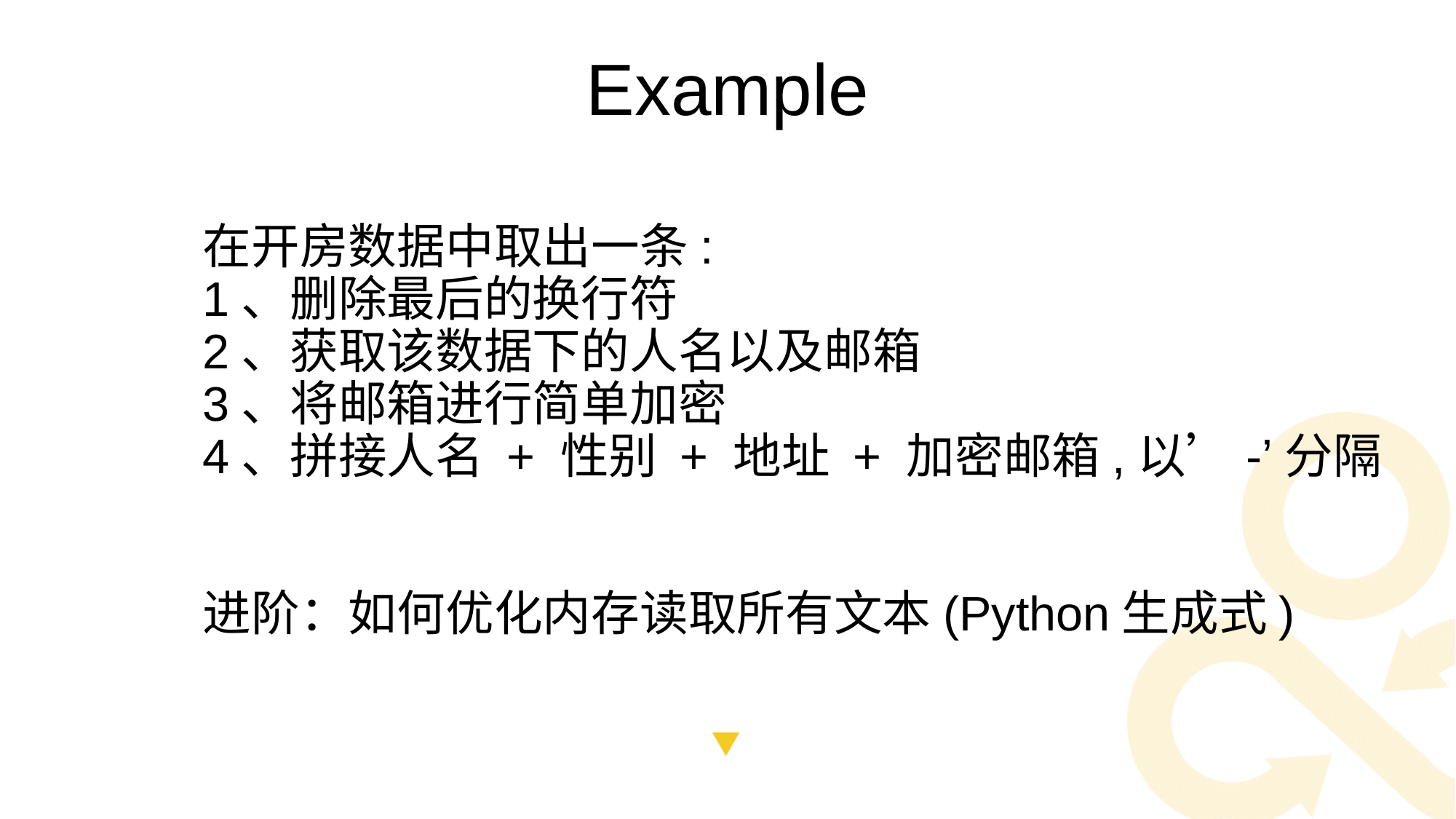

Example
在开房数据中取出一条:
1、删除最后的换行符
2、获取该数据下的人名以及邮箱
3、将邮箱进行简单加密
4、拼接人名 + 性别 + 地址 + 加密邮箱,以’-’分隔

进阶：如何优化内存读取所有文本(Python生成式)